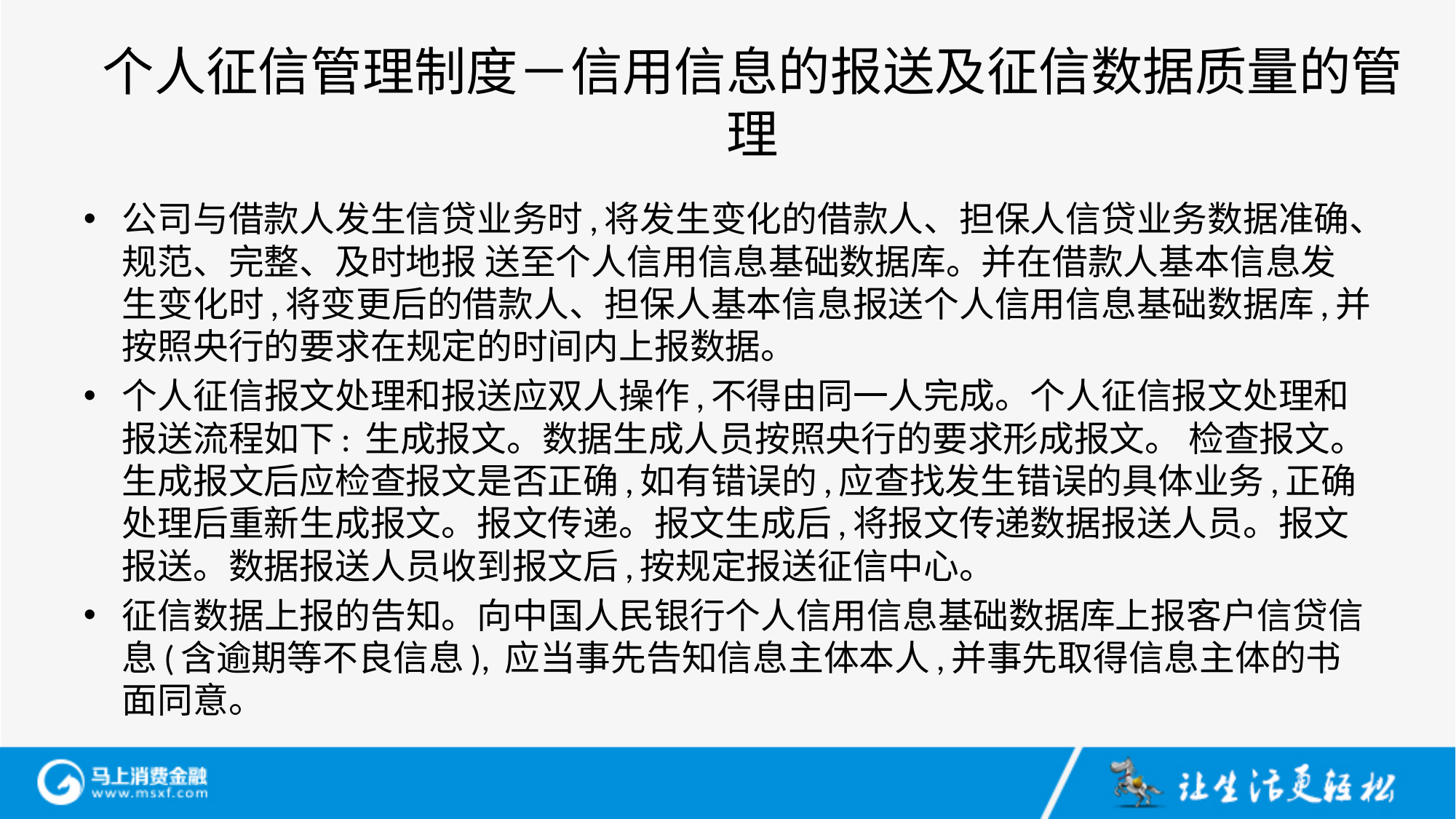

# 个人征信管理制度－信用信息的报送及征信数据质量的管理
公司与借款人发生信贷业务时,将发生变化的借款人、担保人信贷业务数据准确、规范、完整、及时地报 送至个人信用信息基础数据库。并在借款人基本信息发生变化时,将变更后的借款人、担保人基本信息报送个人信用信息基础数据库,并按照央行的要求在规定的时间内上报数据。
个人征信报文处理和报送应双人操作,不得由同一人完成。个人征信报文处理和报送流程如下: 生成报文。数据生成人员按照央行的要求形成报文。 检查报文。生成报文后应检查报文是否正确,如有错误的,应查找发生错误的具体业务,正确处理后重新生成报文。报文传递。报文生成后,将报文传递数据报送人员。报文报送。数据报送人员收到报文后,按规定报送征信中心。
征信数据上报的告知。向中国人民银行个人信用信息基础数据库上报客户信贷信息(含逾期等不良信息), 应当事先告知信息主体本人,并事先取得信息主体的书面同意。